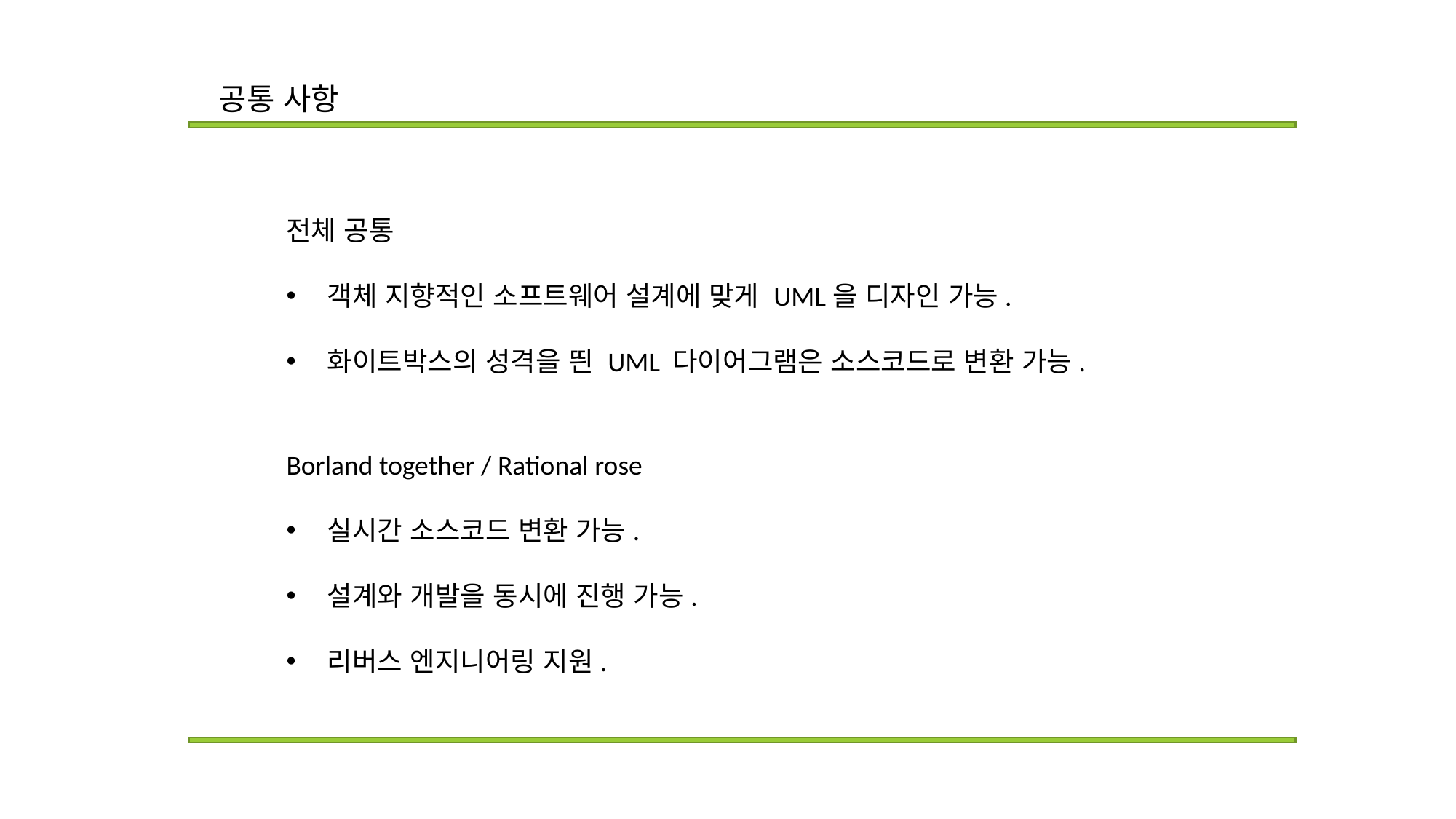

공통 사항

전체 공통
객체 지향적인 소프트웨어 설계에 맞게 UML을 디자인 가능.
화이트박스의 성격을 띈 UML 다이어그램은 소스코드로 변환 가능.

Borland together / Rational rose
실시간 소스코드 변환 가능.
설계와 개발을 동시에 진행 가능.
리버스 엔지니어링 지원.